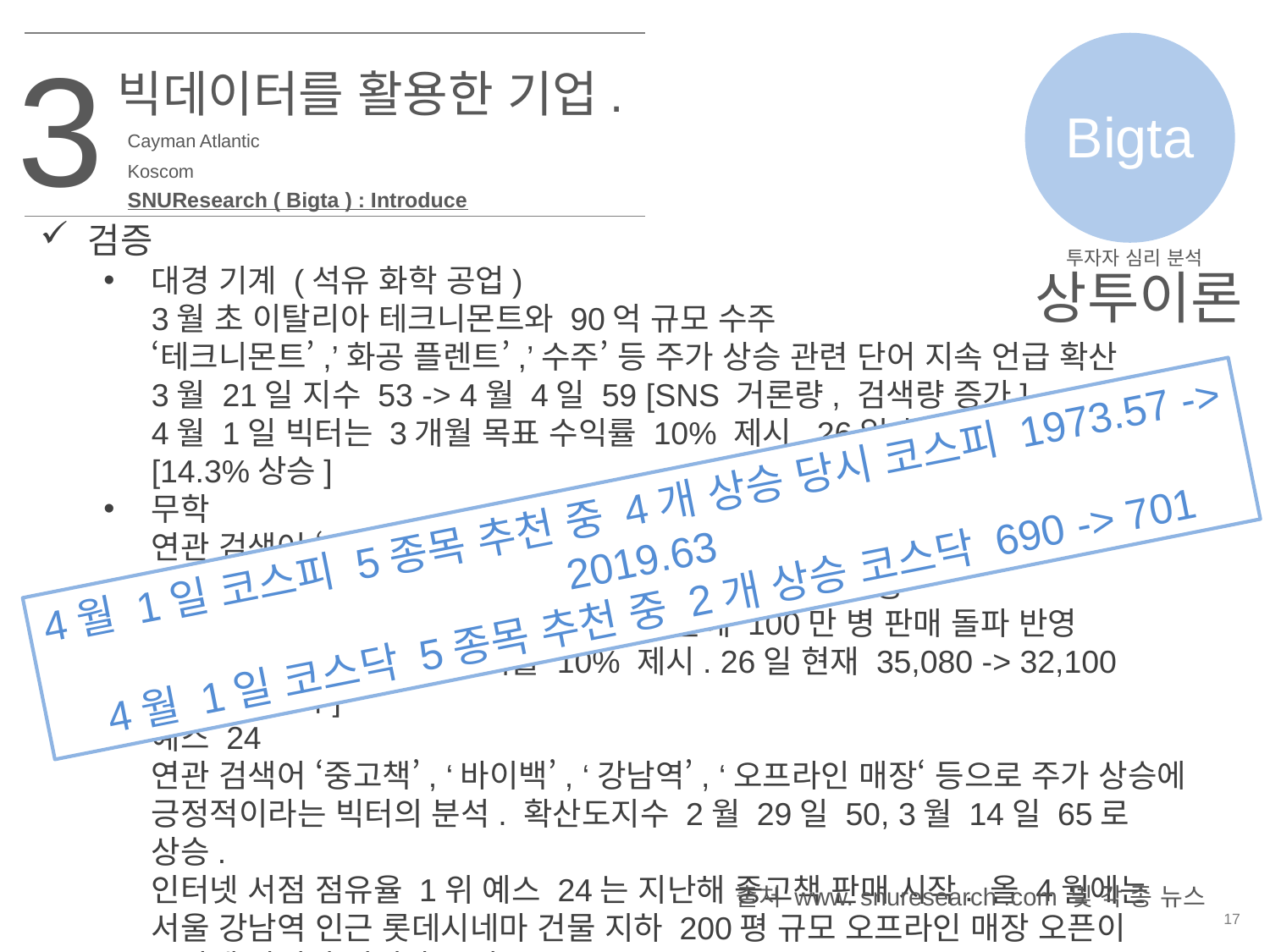

3

빅데이터를 활용한 기업.
Bigta
Cayman Atlantic
Koscom
SNUResearch ( Bigta ) : Introduce
검증
대경 기계 (석유 화학 공업)
3월 초 이탈리아 테크니몬트와 90억 규모 수주
‘테크니몬트’,’화공 플렌트’,’수주’ 등 주가 상승 관련 단어 지속 언급 확산
3월 21일 지수 53 -> 4월 4일 59 [SNS 거론량, 검색량 증가]
4월 1일 빅터는 3개월 목표 수익률 10% 제시. 26일 현재 913 -> 1065 [14.3%상승]
무학
연관 검색어 ‘100만병’, ‘톡소다’, ‘니치’, ‘열대과일향’
확산도 지수 3월 14일 47, 21일 56, 28일 68로 상승
과실주 ‘트로피칼이 톡소다‘ 출시 10일 만에 100만 병 판매 돌파 반영
4월 1일 3개월 목표 수익률 10% 제시. 26일 현재 35,080 -> 32,100 [10.5% 하락]
예스 24
연관 검색어 ‘중고책’, ‘바이백’, ‘강남역’, ‘오프라인 매장‘ 등으로 주가 상승에 긍정적이라는 빅터의 분석. 확산도지수 2월 29일 50, 3월 14일 65로 상승.
인터넷 서점 점유율 1위 예스 24는 지난해 중고책 판매 시작. 올 4월에는 서울 강남역 인근 롯데시네마 건물 지하 200평 규모 오프라인 매장 오픈이 주가에 반영될 것이란 분석
4월 1일 3개월 목표 수익률 10% 제시. 26일 현재 8300 -> 8360 [0.8% 상승]
투자자 심리 분석
상투이론
4월 1일 코스피 5종목 추천 중 4개 상승 당시 코스피 1973.57 -> 2019.63
4월 1일 코스닥 5종목 추천 중 2개 상승 코스닥 690 -> 701
출처 www. snuresearch .com 및 각 종 뉴스